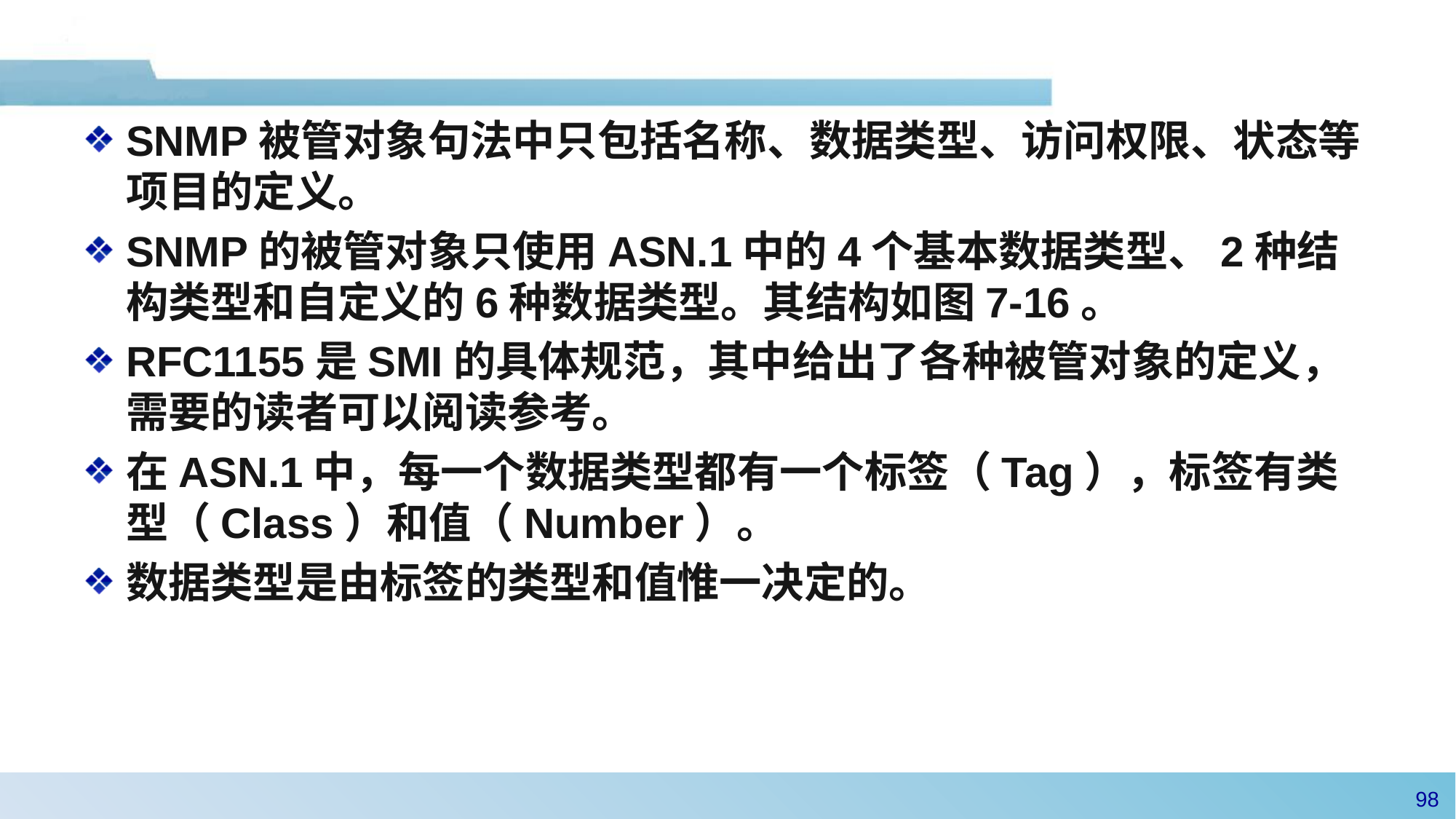

SNMP被管对象句法中只包括名称、数据类型、访问权限、状态等项目的定义。
SNMP的被管对象只使用ASN.1中的4个基本数据类型、2种结构类型和自定义的6种数据类型。其结构如图7-16。
RFC1155是SMI的具体规范，其中给出了各种被管对象的定义，需要的读者可以阅读参考。
在ASN.1中，每一个数据类型都有一个标签（Tag），标签有类型（Class）和值（Number）。
数据类型是由标签的类型和值惟一决定的。

98